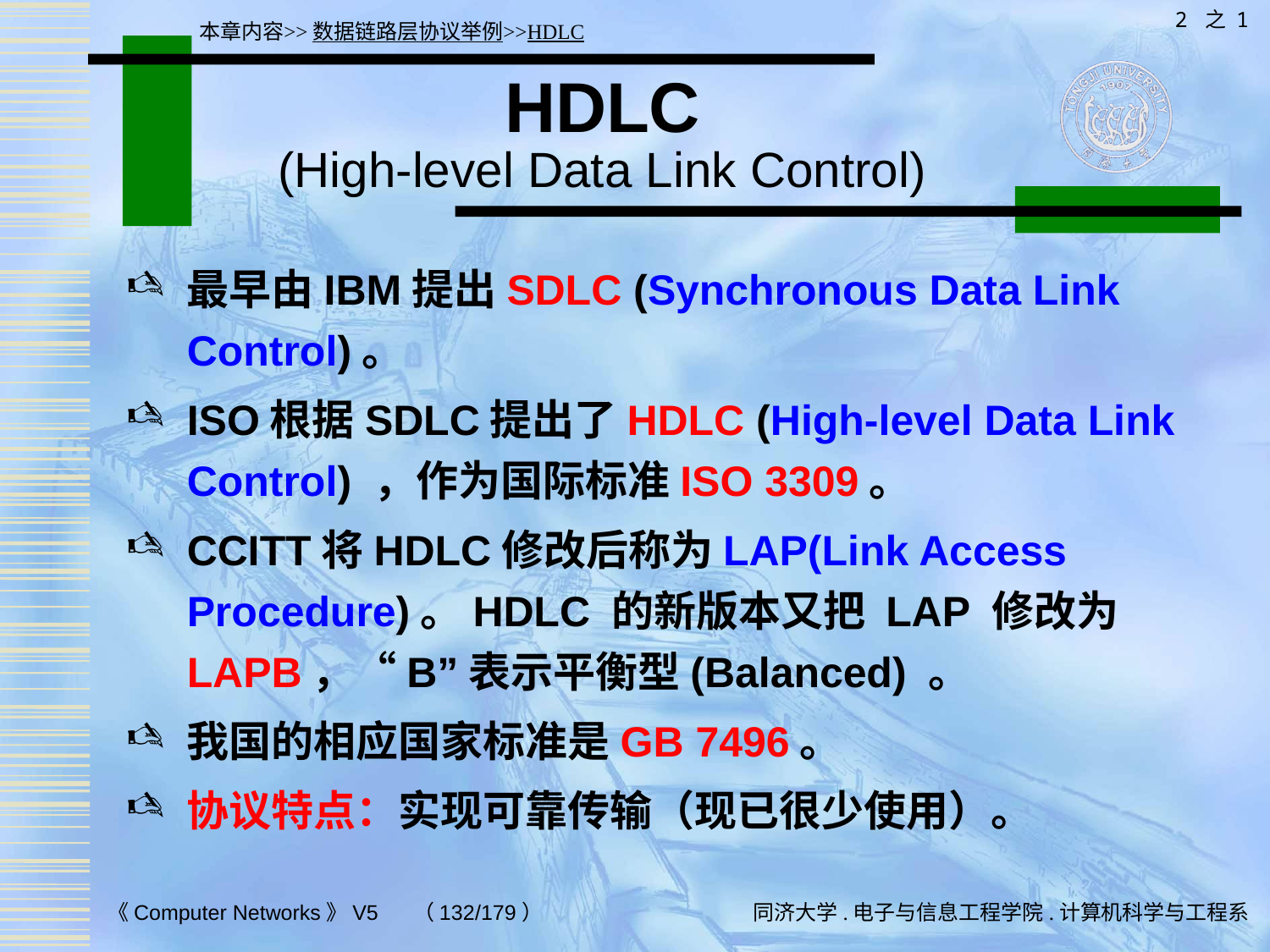

2 之 1
本章内容>>数据链路层协议举例>>HDLC
# HDLC (High-level Data Link Control)
最早由IBM提出SDLC (Synchronous Data Link Control)。
ISO根据SDLC提出了HDLC (High-level Data Link Control) ，作为国际标准ISO 3309。
CCITT将HDLC修改后称为LAP(Link Access Procedure)。HDLC 的新版本又把 LAP 修改为 LAPB，“B”表示平衡型(Balanced) 。
我国的相应国家标准是GB 7496。
协议特点：实现可靠传输（现已很少使用）。